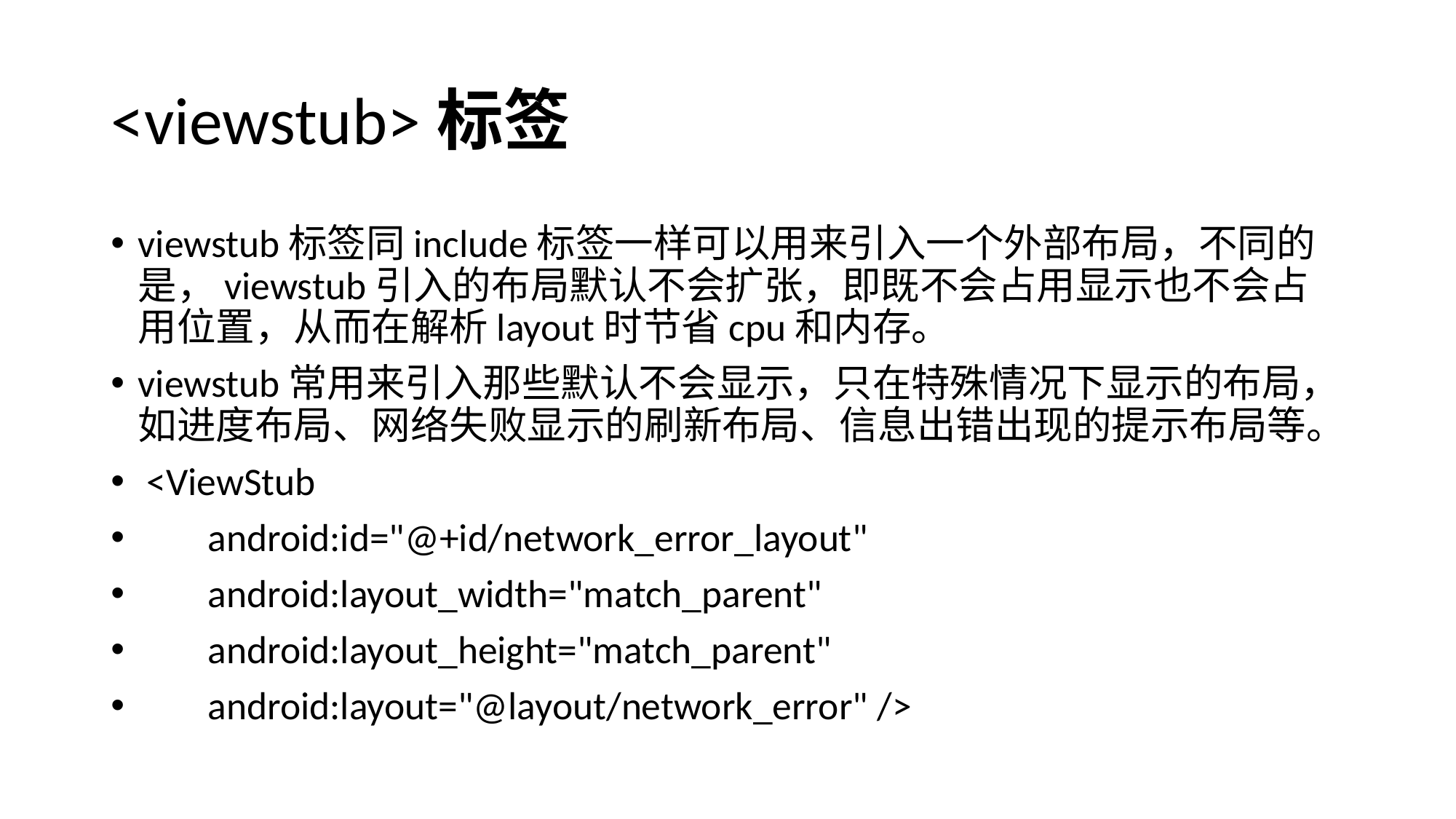

# <viewstub>标签
viewstub标签同include标签一样可以用来引入一个外部布局，不同的是，viewstub引入的布局默认不会扩张，即既不会占用显示也不会占用位置，从而在解析layout时节省cpu和内存。
viewstub常用来引入那些默认不会显示，只在特殊情况下显示的布局，如进度布局、网络失败显示的刷新布局、信息出错出现的提示布局等。
 <ViewStub
        android:id="@+id/network_error_layout"
        android:layout_width="match_parent"
        android:layout_height="match_parent"
        android:layout="@layout/network_error" />